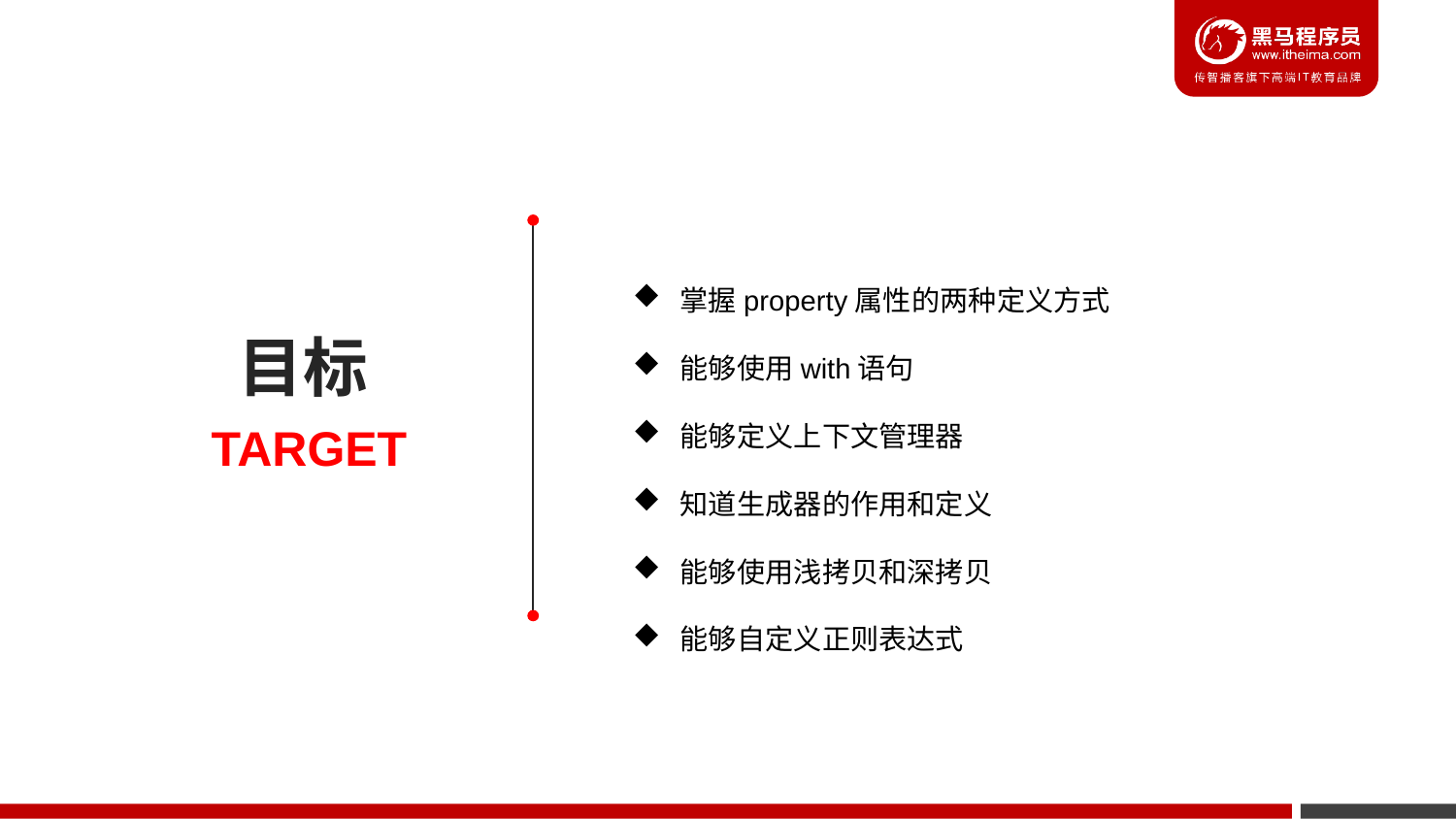

掌握property属性的两种定义方式
 能够使用with语句
 能够定义上下文管理器
 知道生成器的作用和定义
 能够使用浅拷贝和深拷贝
 能够自定义正则表达式
目标
TARGET